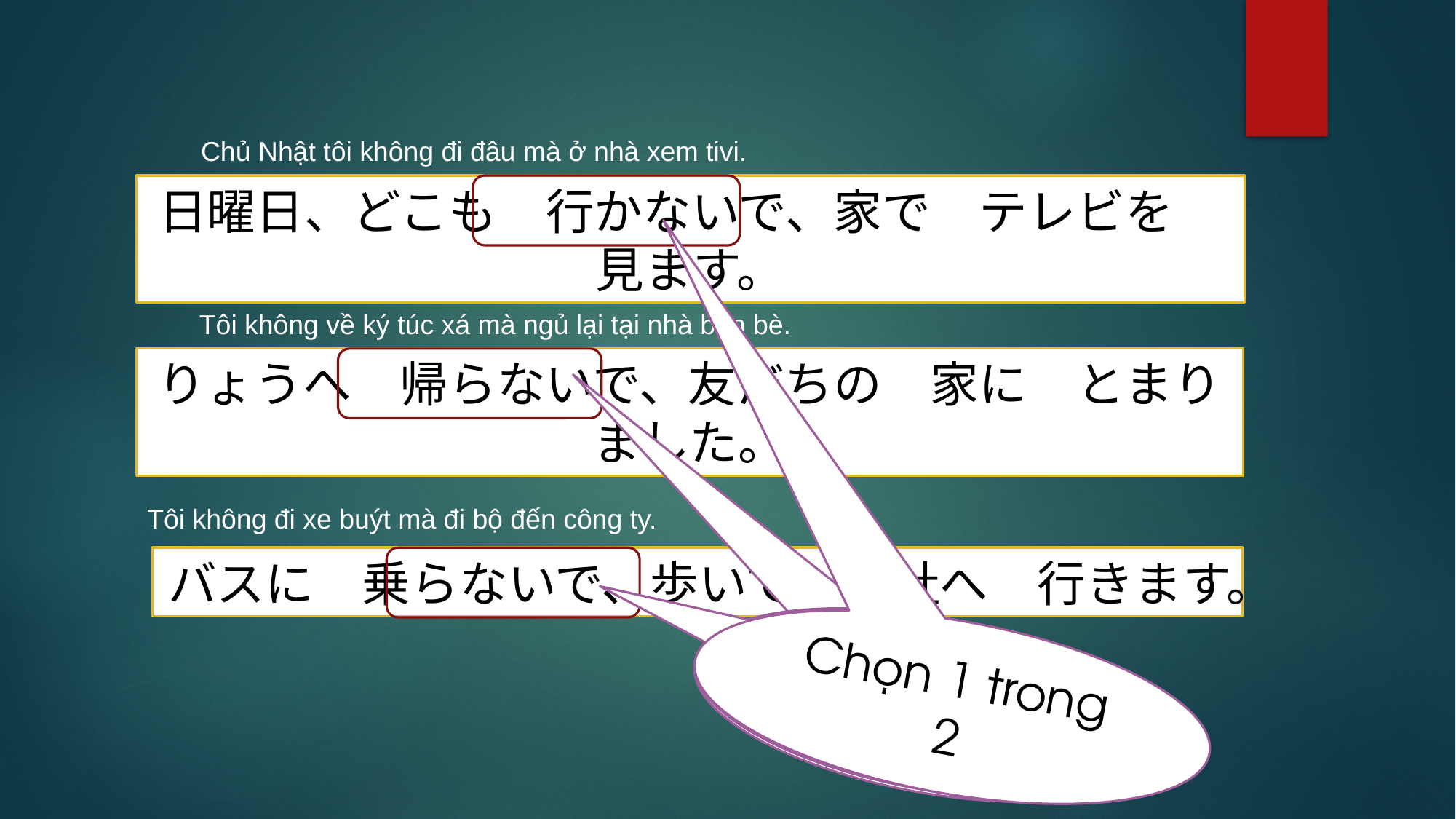

Chủ Nhật tôi không đi đâu mà ở nhà xem tivi.
日曜日、どこも　行かないで、家で　テレビを　見ます。

Tôi không về ký túc xá mà ngủ lại tại nhà bạn bè.
りょうへ　帰らないで、友だちの　家に　とまりました。

Tôi không đi xe buýt mà đi bộ đến công ty.
バスに　乗らないで、歩いて　会社へ　行きます。

Chọn 1 trong 2